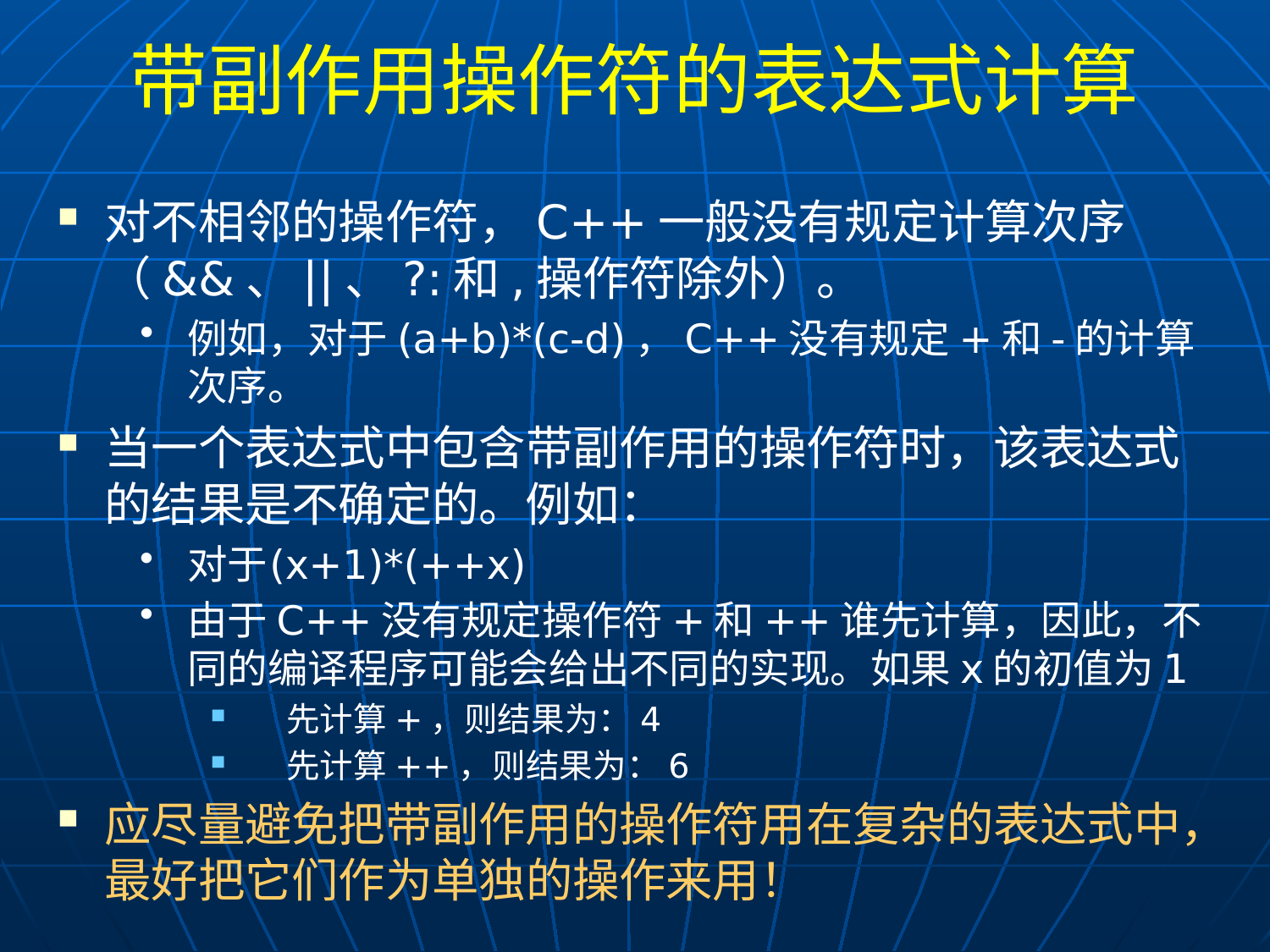

# 带副作用操作符的表达式计算
对不相邻的操作符，C++一般没有规定计算次序（&&、||、?:和,操作符除外）。
例如，对于(a+b)*(c-d)，C++没有规定+和-的计算次序。
当一个表达式中包含带副作用的操作符时，该表达式的结果是不确定的。例如：
对于	(x+1)*(++x)
由于C++没有规定操作符+和++谁先计算，因此，不同的编译程序可能会给出不同的实现。如果x的初值为1
 先计算+，则结果为：4
 先计算++，则结果为：6
应尽量避免把带副作用的操作符用在复杂的表达式中，最好把它们作为单独的操作来用！